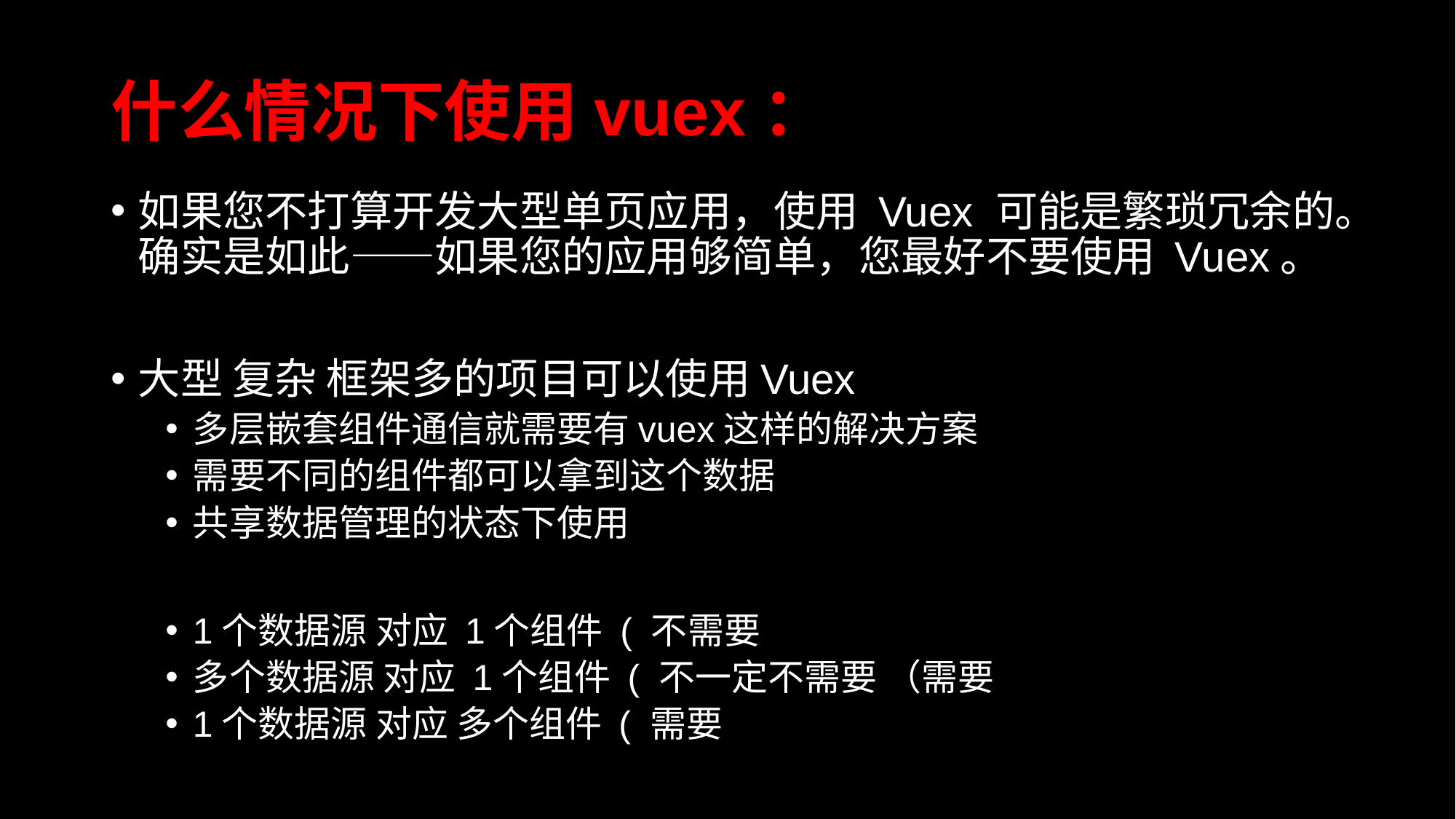

# 什么情况下使用vuex：
如果您不打算开发大型单页应用，使用 Vuex 可能是繁琐冗余的。确实是如此——如果您的应用够简单，您最好不要使用 Vuex。

大型 复杂 框架多的项目可以使用Vuex
多层嵌套组件通信就需要有vuex这样的解决方案
需要不同的组件都可以拿到这个数据
共享数据管理的状态下使用

1个数据源 对应 1个组件 ( 不需要
多个数据源 对应 1个组件 ( 不一定不需要 （需要
1个数据源 对应 多个组件 ( 需要